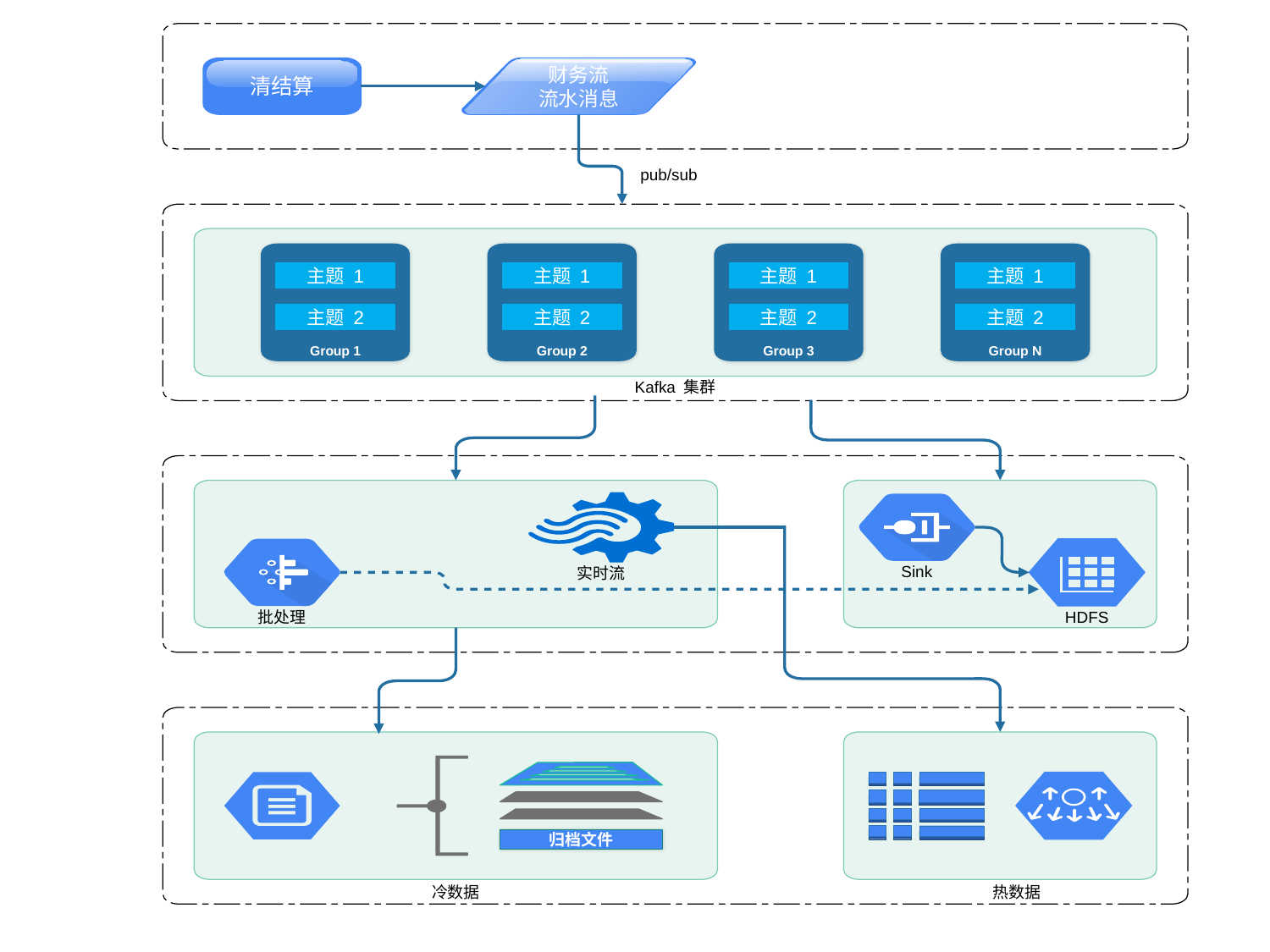

清结算

财务流
流水消息

pub/sub

Kafka 集群
Group 1
主题 1
主题 2
Group 2
主题 1
主题 2
Group 3
主题 1
主题 2
Group N
主题 1
主题 2

实时流

Sink

批处理
HDFS

归档文件

冷数据
热数据